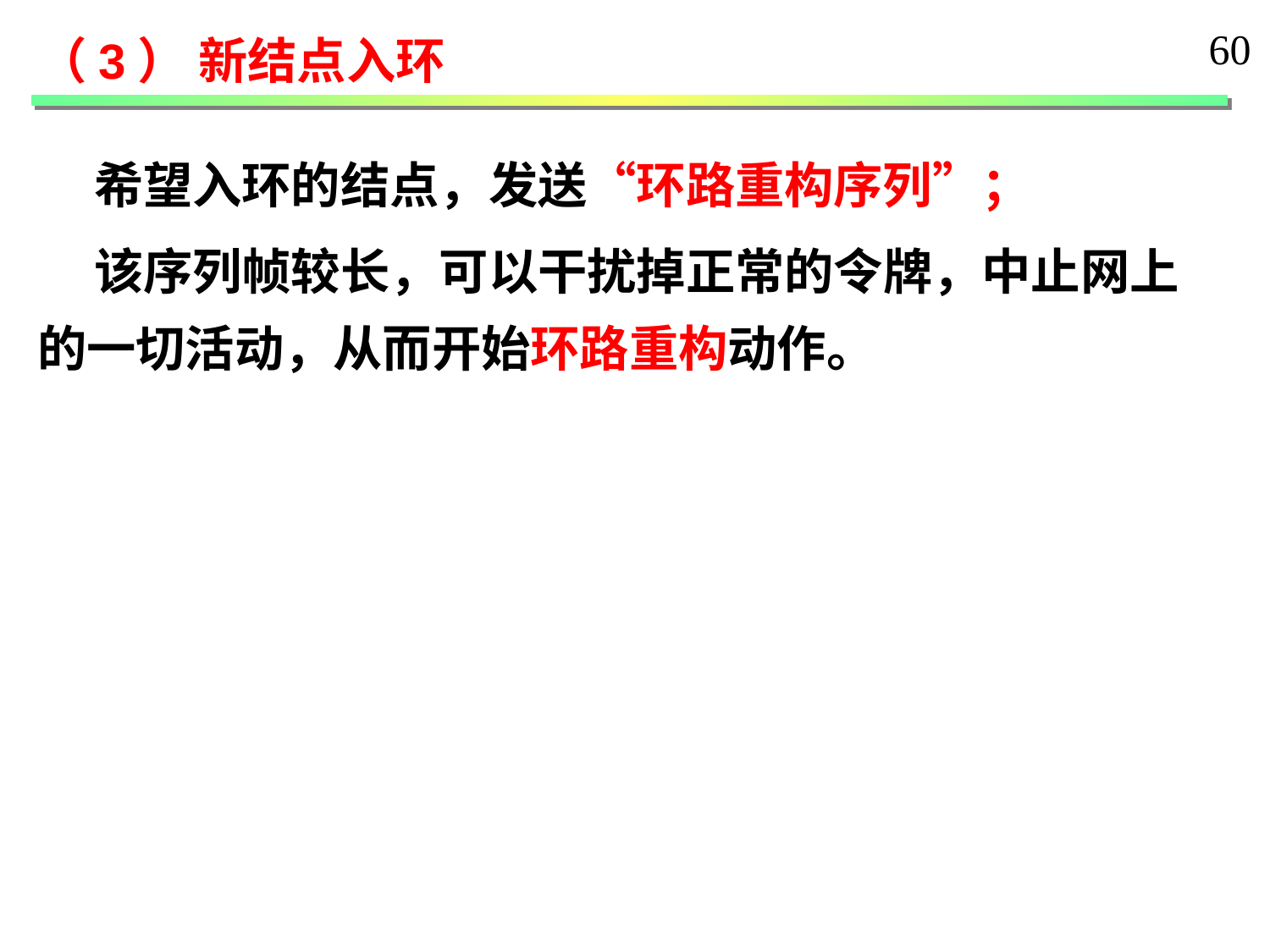

（3） 新结点入环
60

    希望入环的结点，发送“环路重构序列”；
    该序列帧较长，可以干扰掉正常的令牌，中止网上的一切活动，从而开始环路重构动作。